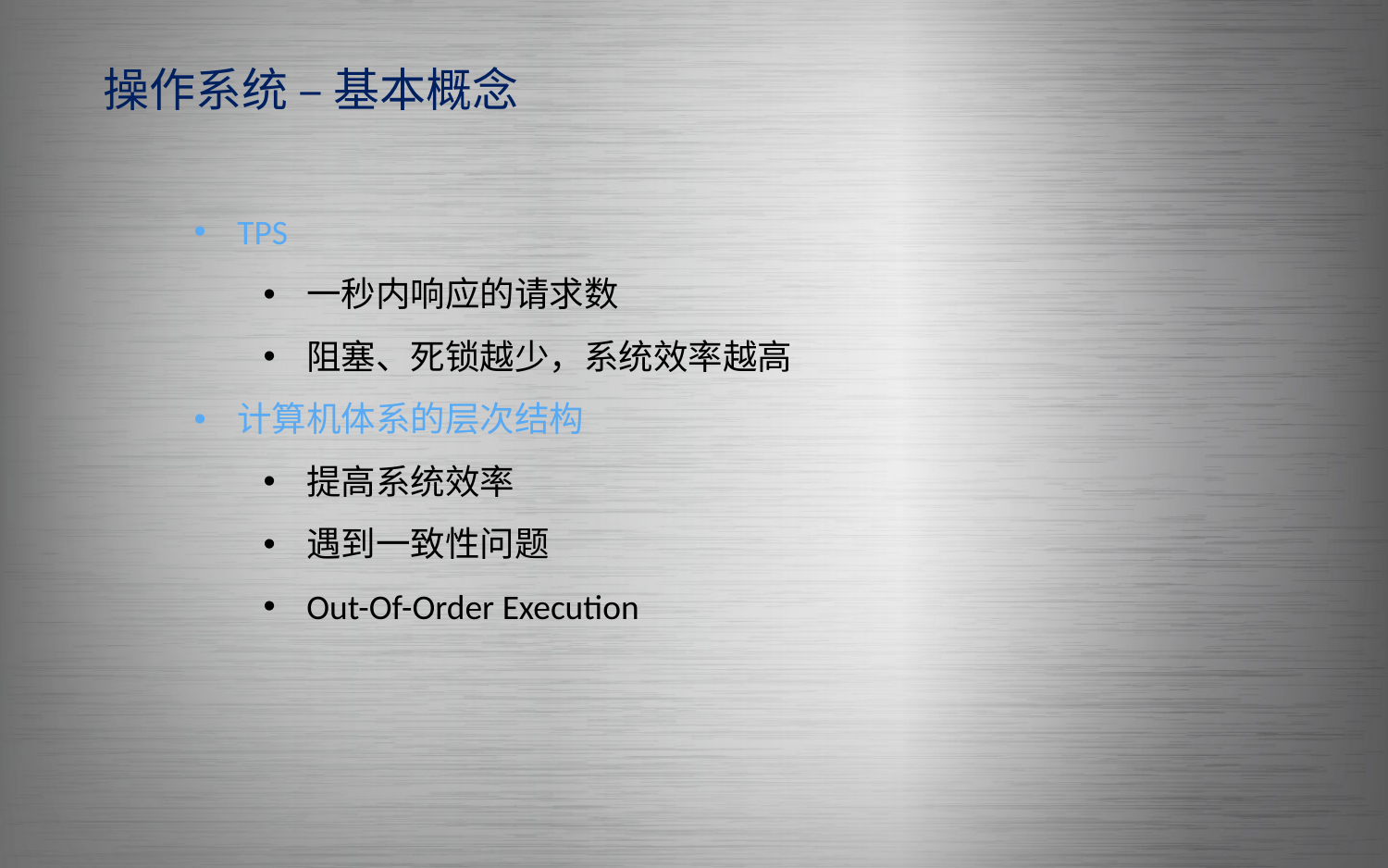

操作系统 – 基本概念
TPS
一秒内响应的请求数
阻塞、死锁越少，系统效率越高
计算机体系的层次结构
提高系统效率
遇到一致性问题
Out-Of-Order Execution